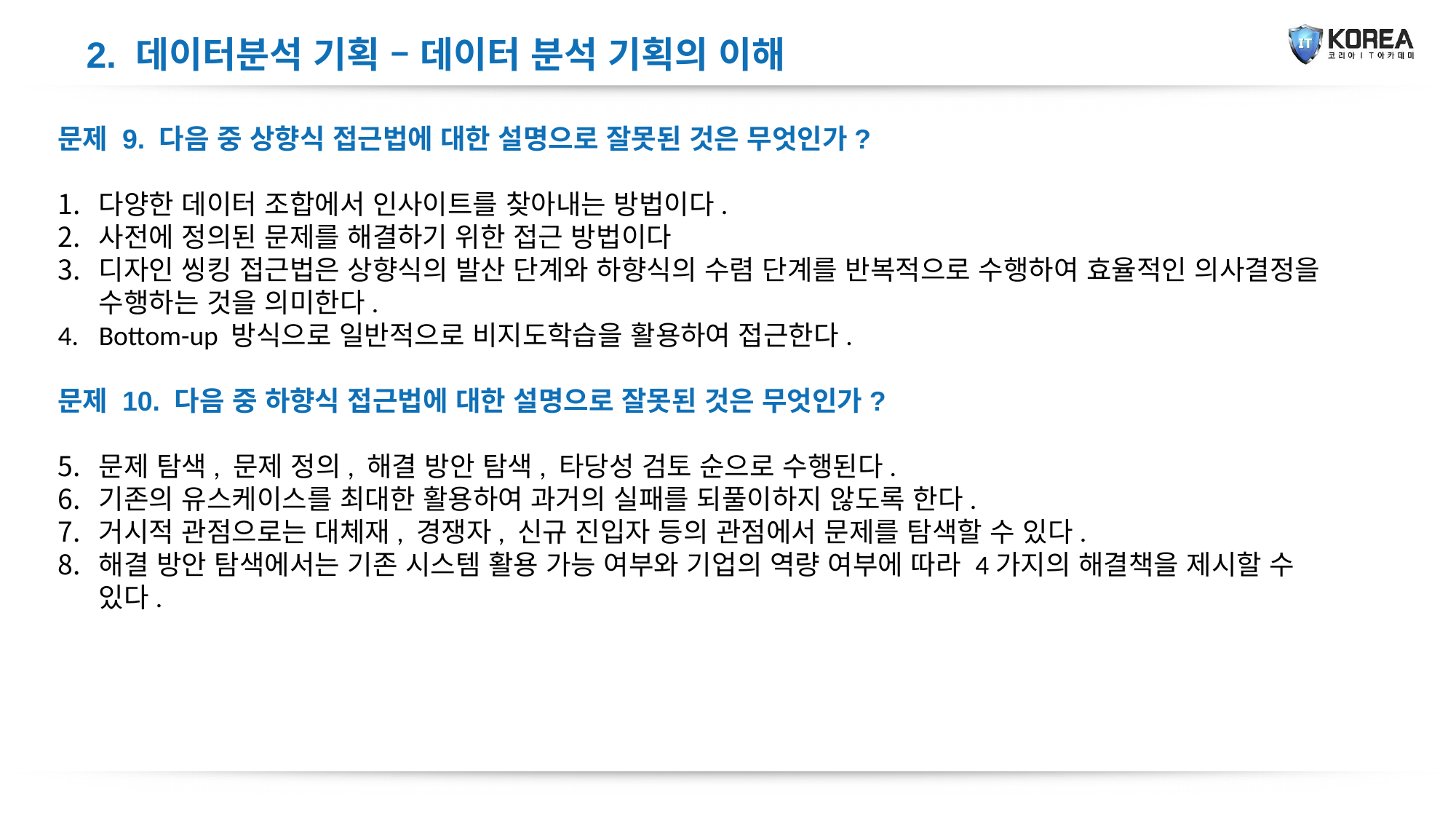

2. 데이터분석 기획 – 데이터 분석 기획의 이해
문제 9. 다음 중 상향식 접근법에 대한 설명으로 잘못된 것은 무엇인가?

다양한 데이터 조합에서 인사이트를 찾아내는 방법이다.
사전에 정의된 문제를 해결하기 위한 접근 방법이다
디자인 씽킹 접근법은 상향식의 발산 단계와 하향식의 수렴 단계를 반복적으로 수행하여 효율적인 의사결정을 수행하는 것을 의미한다.
Bottom-up 방식으로 일반적으로 비지도학습을 활용하여 접근한다.

문제 10. 다음 중 하향식 접근법에 대한 설명으로 잘못된 것은 무엇인가?

문제 탐색, 문제 정의, 해결 방안 탐색, 타당성 검토 순으로 수행된다.
기존의 유스케이스를 최대한 활용하여 과거의 실패를 되풀이하지 않도록 한다.
거시적 관점으로는 대체재, 경쟁자, 신규 진입자 등의 관점에서 문제를 탐색할 수 있다.
해결 방안 탐색에서는 기존 시스템 활용 가능 여부와 기업의 역량 여부에 따라 4가지의 해결책을 제시할 수 있다.